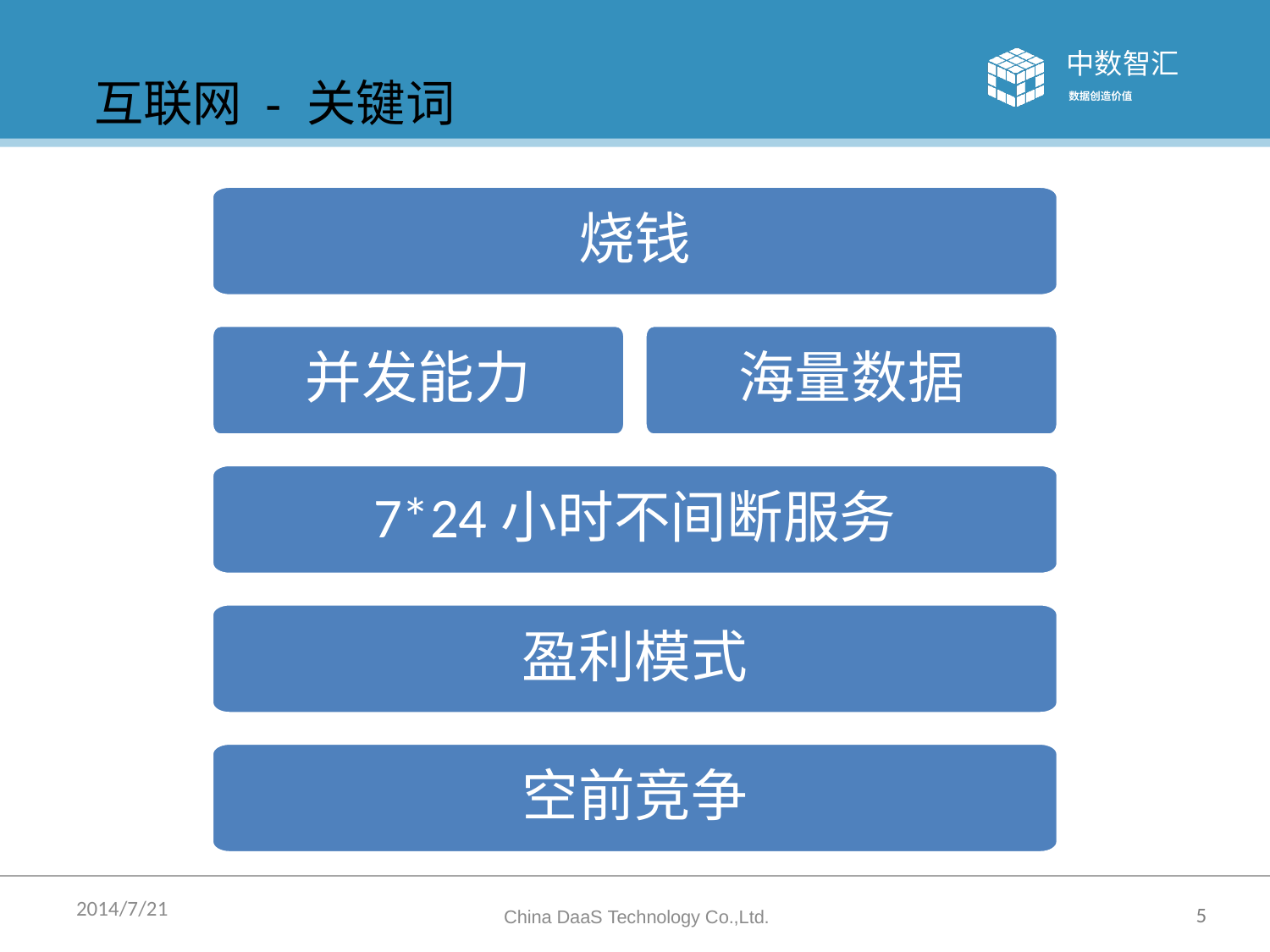

互联网 - 关键词
烧钱
并发能力
海量数据
7*24小时不间断服务
盈利模式
空前竞争
2014/7/21
5